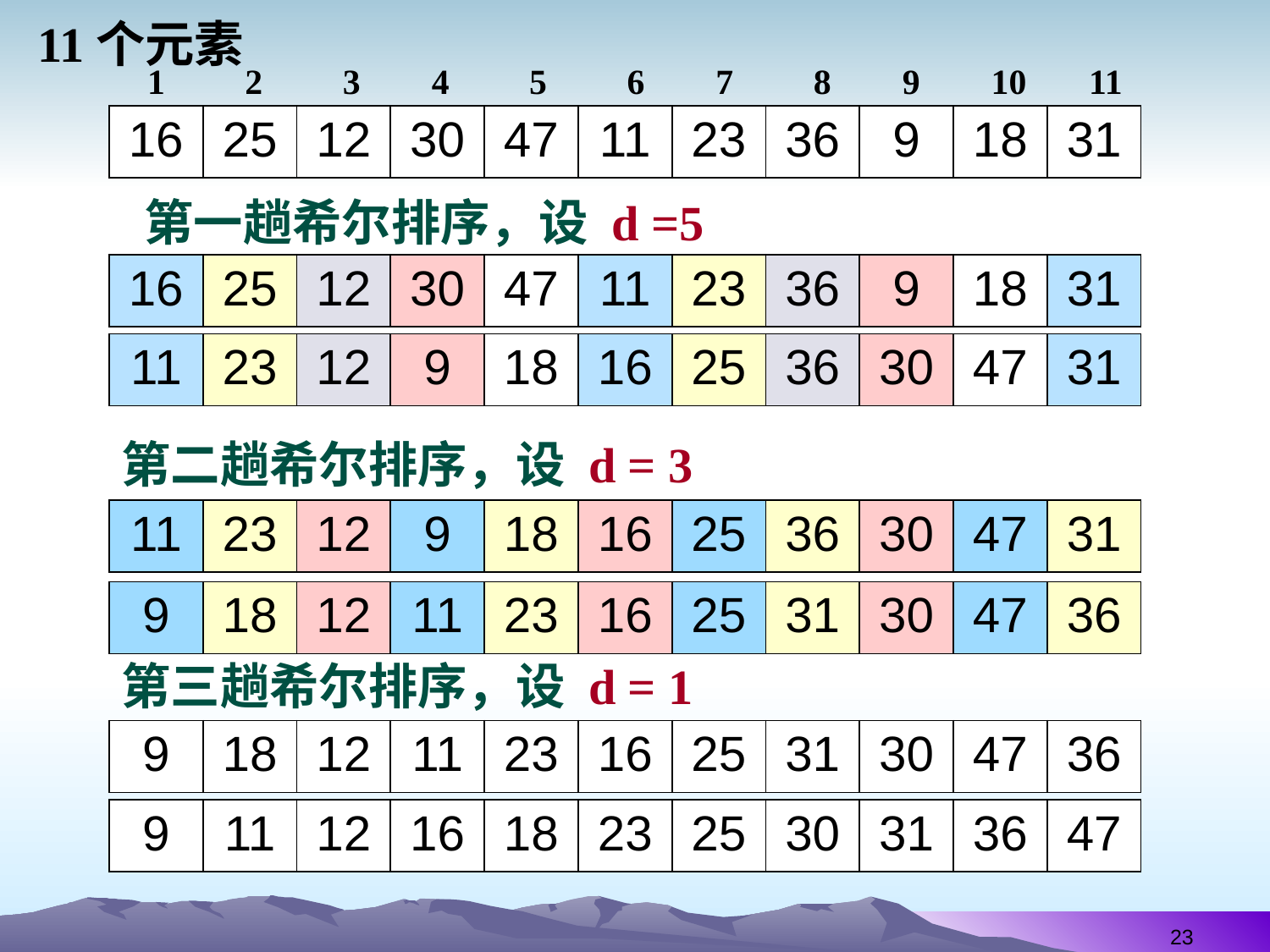

11个元素
1         2         3        4         5         6        7         8        9        10       11
| 16 | 25 | 12 | 30 | 47 | 11 | 23 | 36 | 9 | 18 | 31 |
| --- | --- | --- | --- | --- | --- | --- | --- | --- | --- | --- |
 第一趟希尔排序，设 d =5
| 16 | 25 | 12 | 30 | 47 | 11 | 23 | 36 | 9 | 18 | 31 |
| --- | --- | --- | --- | --- | --- | --- | --- | --- | --- | --- |
| 11 | 23 | 12 | 9 | 18 | 16 | 25 | 36 | 30 | 47 | 31 |
| --- | --- | --- | --- | --- | --- | --- | --- | --- | --- | --- |
第二趟希尔排序，设 d = 3
| 11 | 23 | 12 | 9 | 18 | 16 | 25 | 36 | 30 | 47 | 31 |
| --- | --- | --- | --- | --- | --- | --- | --- | --- | --- | --- |
| 9 | 18 | 12 | 11 | 23 | 16 | 25 | 31 | 30 | 47 | 36 |
| --- | --- | --- | --- | --- | --- | --- | --- | --- | --- | --- |
第三趟希尔排序，设 d = 1
| 9 | 18 | 12 | 11 | 23 | 16 | 25 | 31 | 30 | 47 | 36 |
| --- | --- | --- | --- | --- | --- | --- | --- | --- | --- | --- |
| 9 | 11 | 12 | 16 | 18 | 23 | 25 | 30 | 31 | 36 | 47 |
| --- | --- | --- | --- | --- | --- | --- | --- | --- | --- | --- |
23